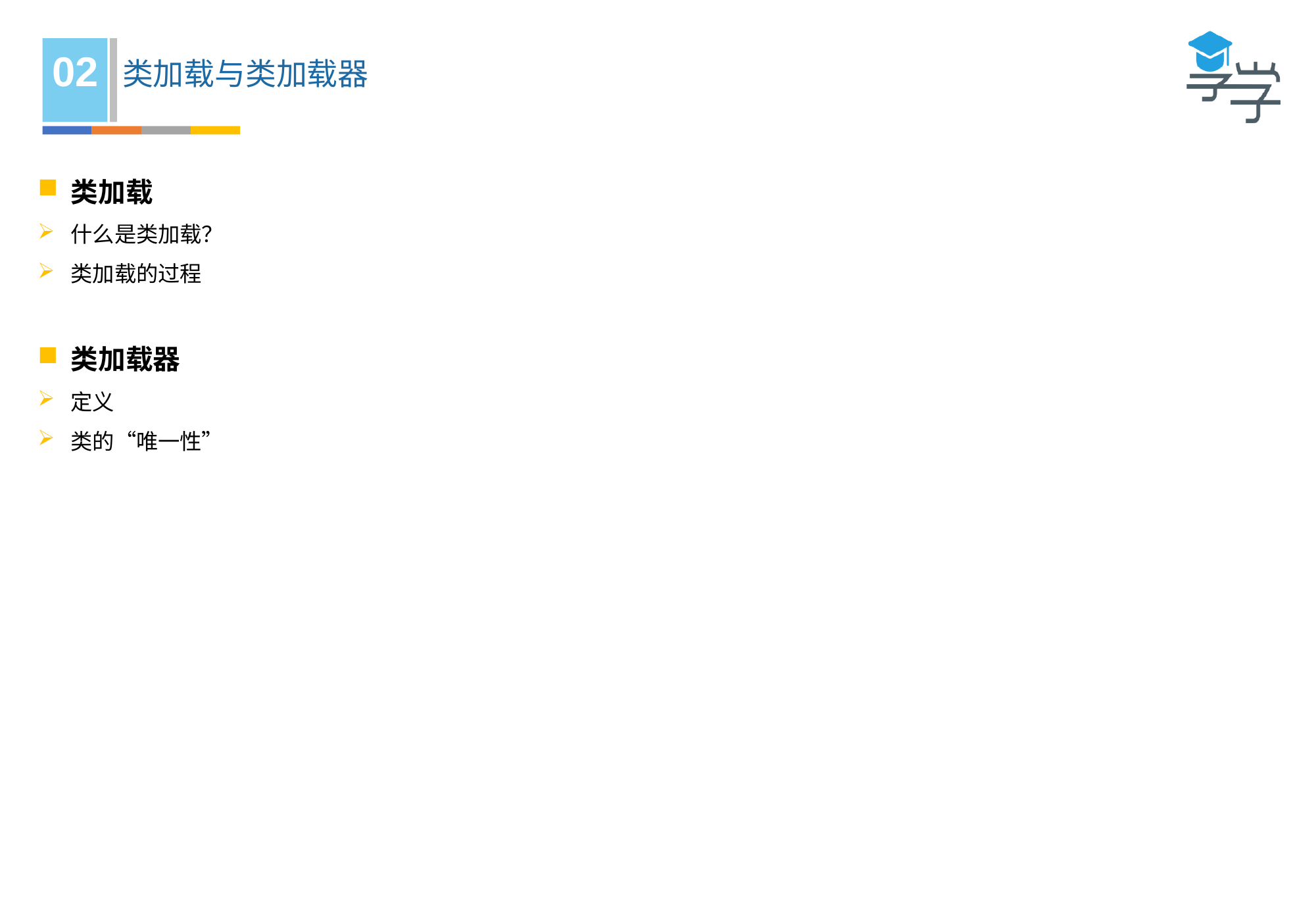

02
类加载与类加载器

类加载
什么是类加载？
类加载的过程

类加载器
定义
类的“唯一性”